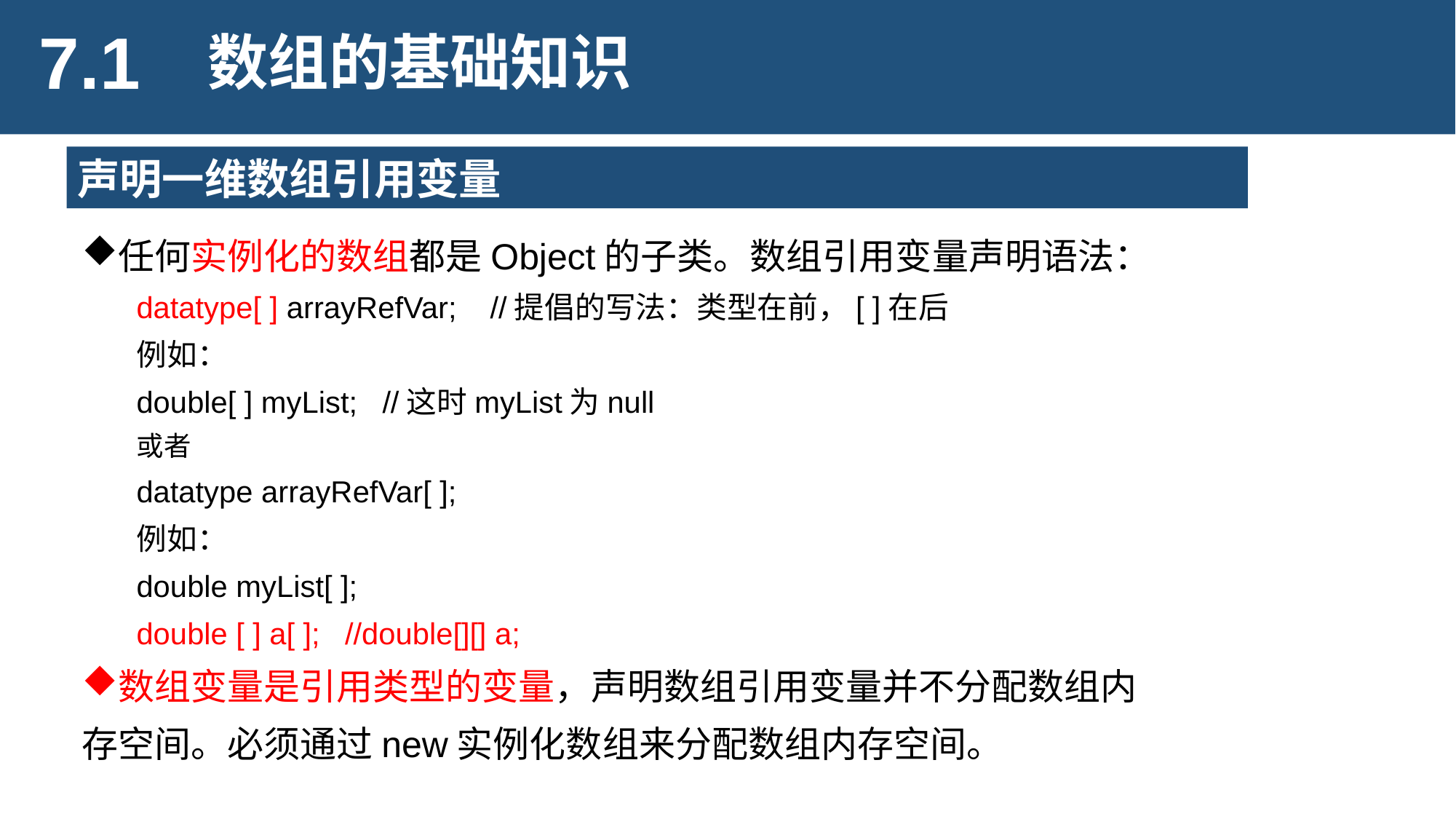

7.1
数组的基础知识
声明一维数组引用变量
任何实例化的数组都是Object的子类。数组引用变量声明语法：
datatype[ ] arrayRefVar;    //提倡的写法：类型在前，[ ]在后
例如：
double[ ] myList;   //这时myList为null
或者
datatype arrayRefVar[ ];
例如：
double myList[ ];
double [ ] a[ ];   //double[][] a;
数组变量是引用类型的变量，声明数组引用变量并不分配数组内存空间。必须通过new实例化数组来分配数组内存空间。